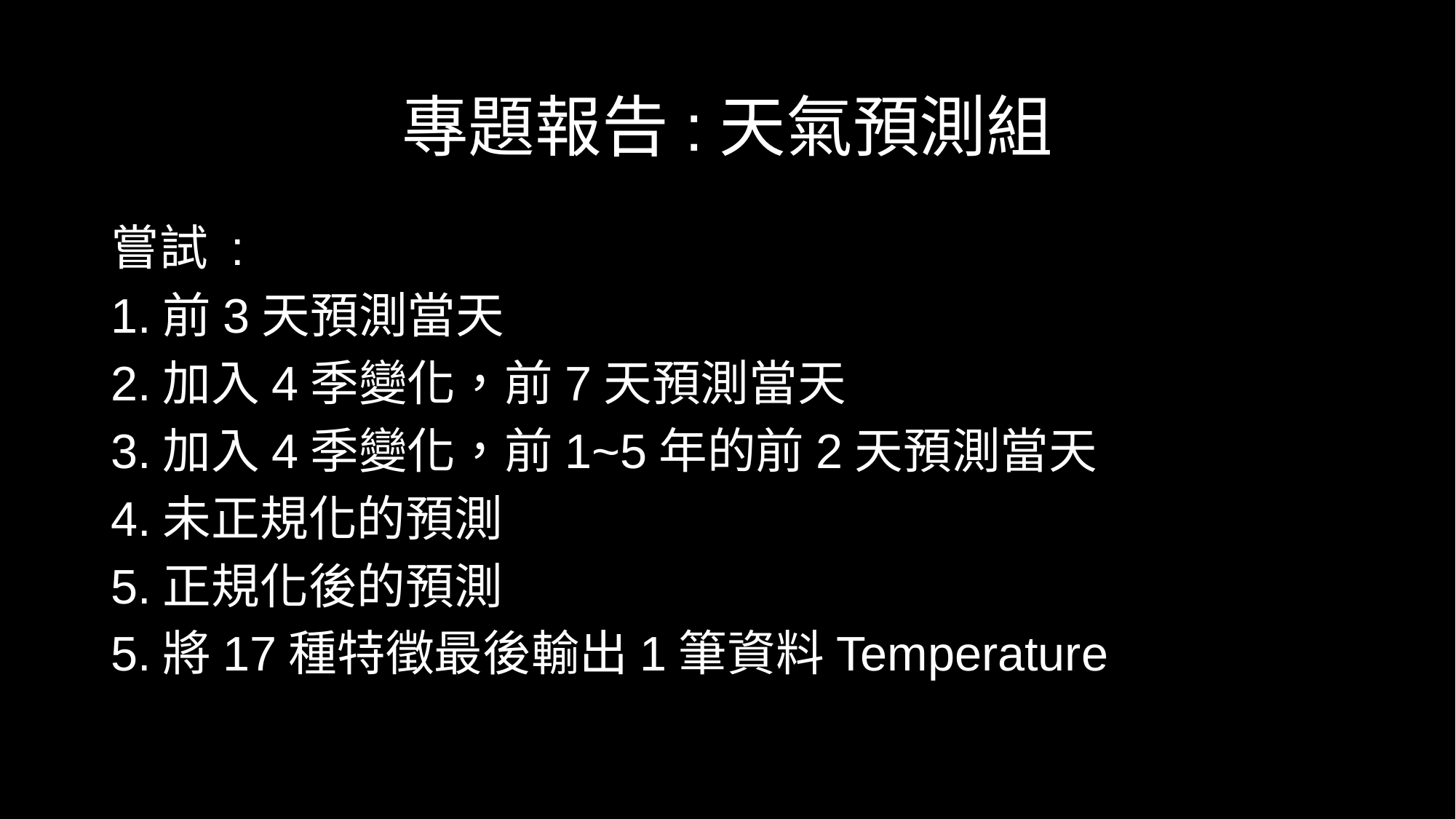

# 專題報告:天氣預測組
嘗試 :
1.前3天預測當天
2.加入4季變化，前7天預測當天
3.加入4季變化，前1~5年的前2天預測當天
4.未正規化的預測
5.正規化後的預測
5.將17種特徵最後輸出1筆資料Temperature